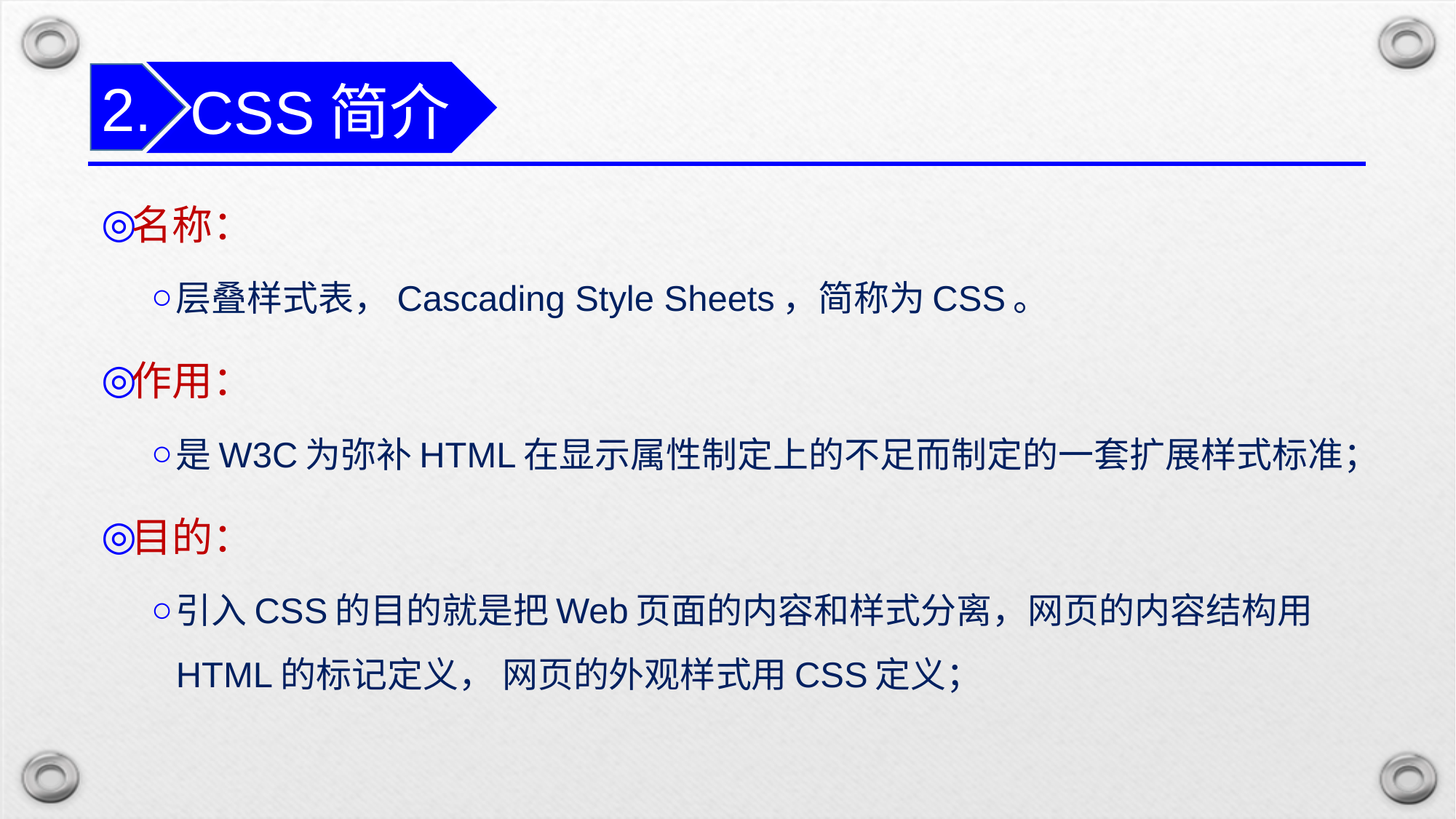

CSS简介

2.
名称：
层叠样式表，Cascading Style Sheets，简称为CSS。
作用：
是W3C为弥补HTML在显示属性制定上的不足而制定的一套扩展样式标准；
目的：
引入CSS的目的就是把Web页面的内容和样式分离，网页的内容结构用HTML的标记定义， 网页的外观样式用CSS定义；